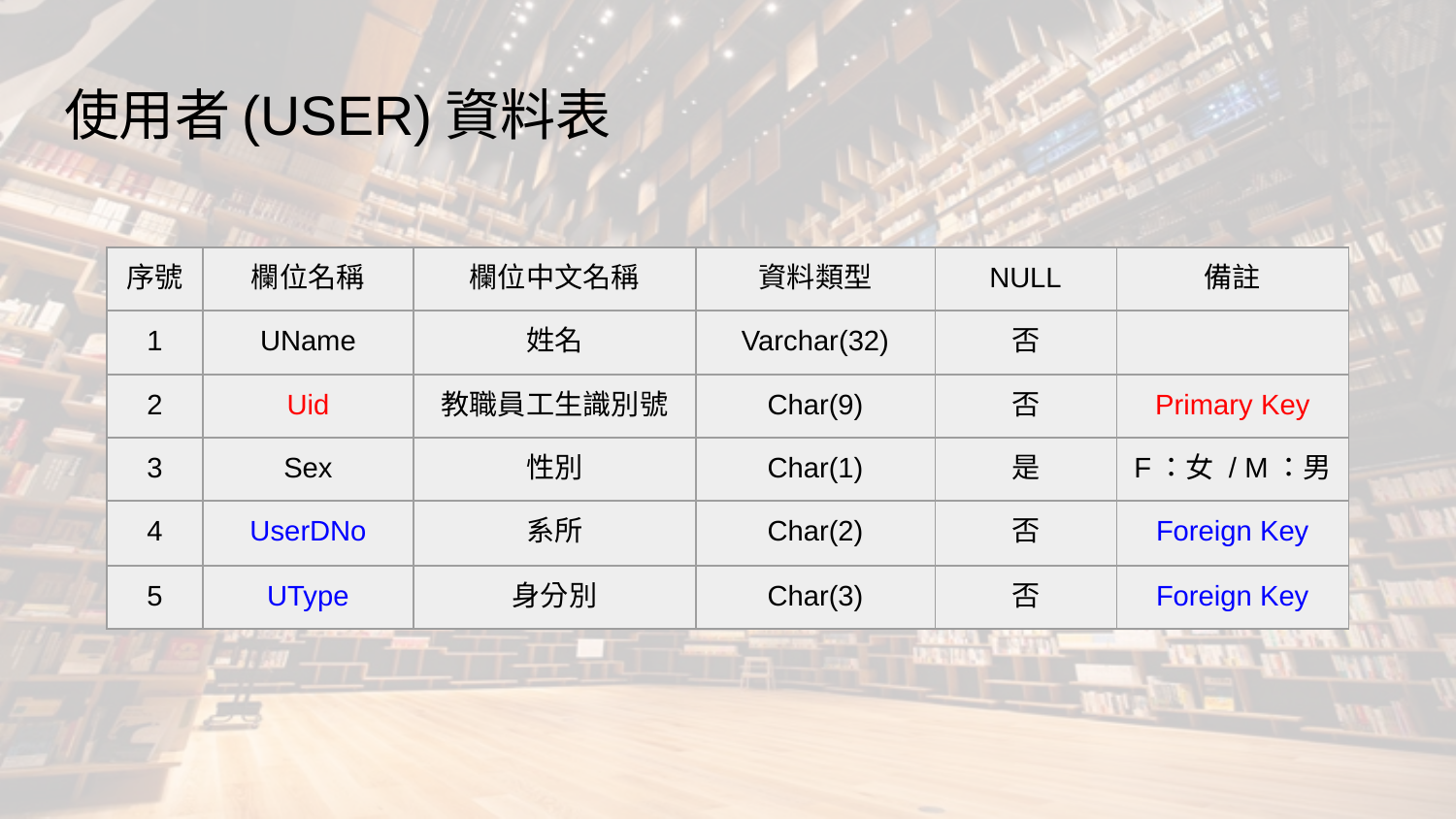

# 使用者(USER)資料表
| 序號 | 欄位名稱 | 欄位中文名稱 | 資料類型 | NULL | 備註 |
| --- | --- | --- | --- | --- | --- |
| 1 | UName | 姓名 | Varchar(32) | 否 |  |
| 2 | Uid | 教職員工生識別號 | Char(9) | 否 | Primary Key |
| 3 | Sex | 性別 | Char(1) | 是 | F：女 / M：男 |
| 4 | UserDNo | 系所 | Char(2) | 否 | Foreign Key |
| 5 | UType | 身分別 | Char(3) | 否 | Foreign Key |